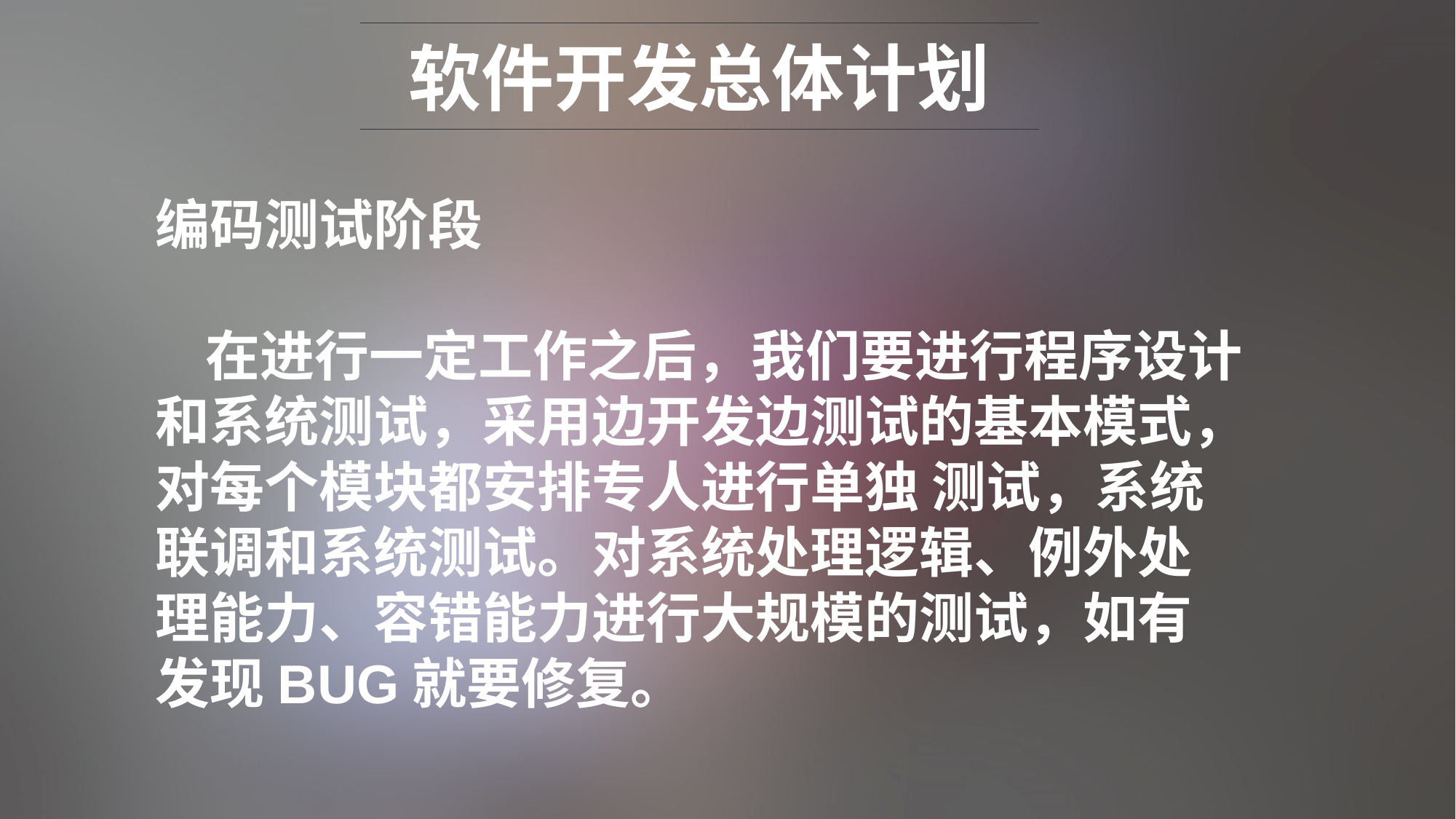

软件开发总体计划
编码测试阶段

   在进行一定工作之后，我们要进行程序设计和系统测试，采用边开发边测试的基本模式，对每个模块都安排专人进行单独 测试，系统联调和系统测试。对系统处理逻辑、例外处理能力、容错能力进行大规模的测试，如有发现BUG就要修复。